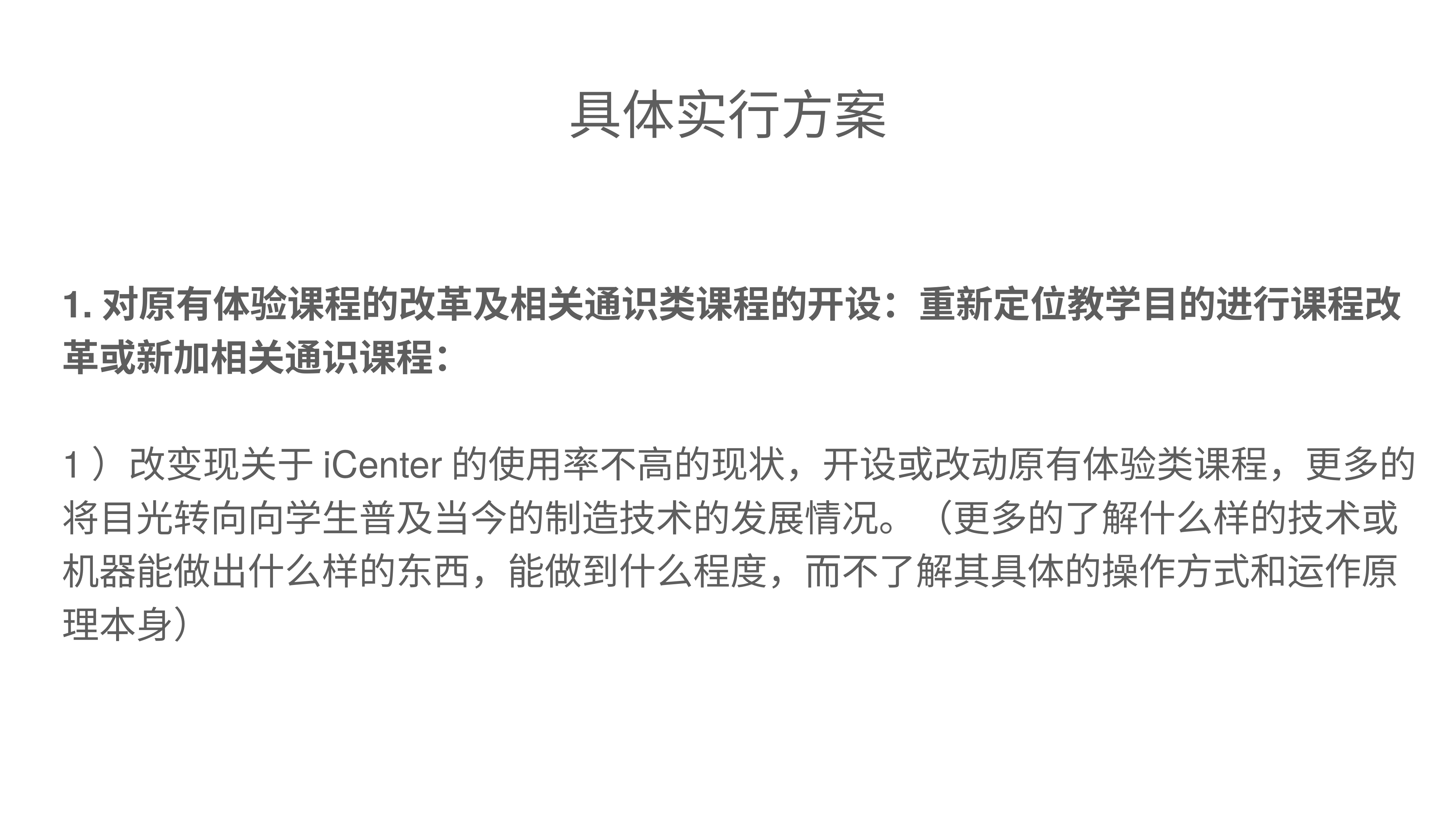

具体实行方案
1.对原有体验课程的改革及相关通识类课程的开设：重新定位教学目的进行课程改革或新加相关通识课程：

1）改变现关于iCenter的使用率不高的现状，开设或改动原有体验类课程，更多的将目光转向向学生普及当今的制造技术的发展情况。（更多的了解什么样的技术或机器能做出什么样的东西，能做到什么程度，而不了解其具体的操作方式和运作原理本身）